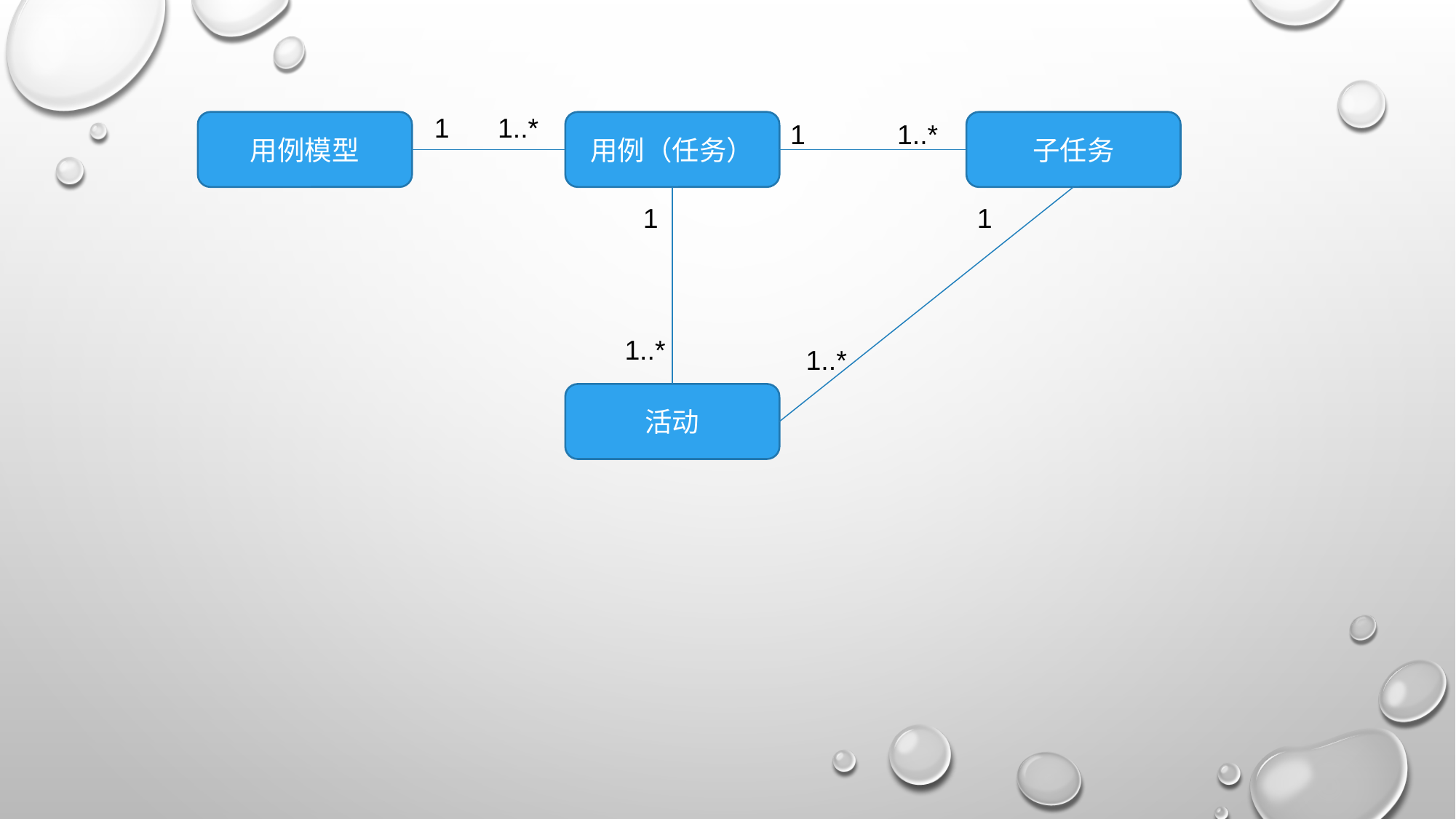

1
1..*
用例模型
用例（任务）
1
子任务
1..*
1
1
1..*
1..*
活动